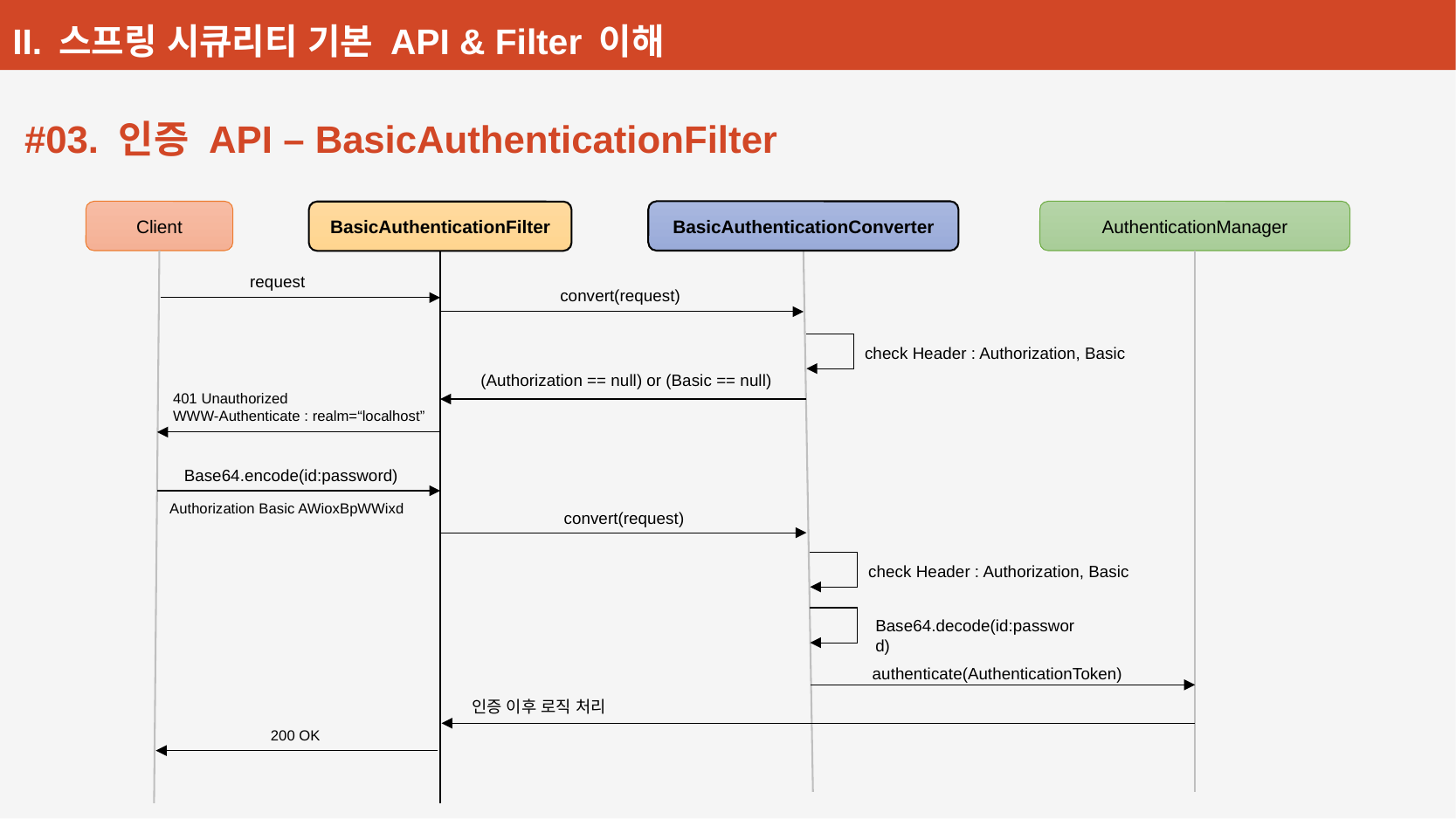

#03. 인증 API – BasicAuthenticationFilter
Client
BasicAuthenticationConverter
AuthenticationManager
BasicAuthenticationFilter
request
convert(request)
check Header : Authorization, Basic
(Authorization == null) or (Basic == null)
401 Unauthorized
WWW-Authenticate : realm=“localhost”
Base64.encode(id:password)
Authorization Basic AWioxBpWWixd
convert(request)
check Header : Authorization, Basic
Base64.decode(id:password)
authenticate(AuthenticationToken)
인증 이후 로직 처리
200 OK